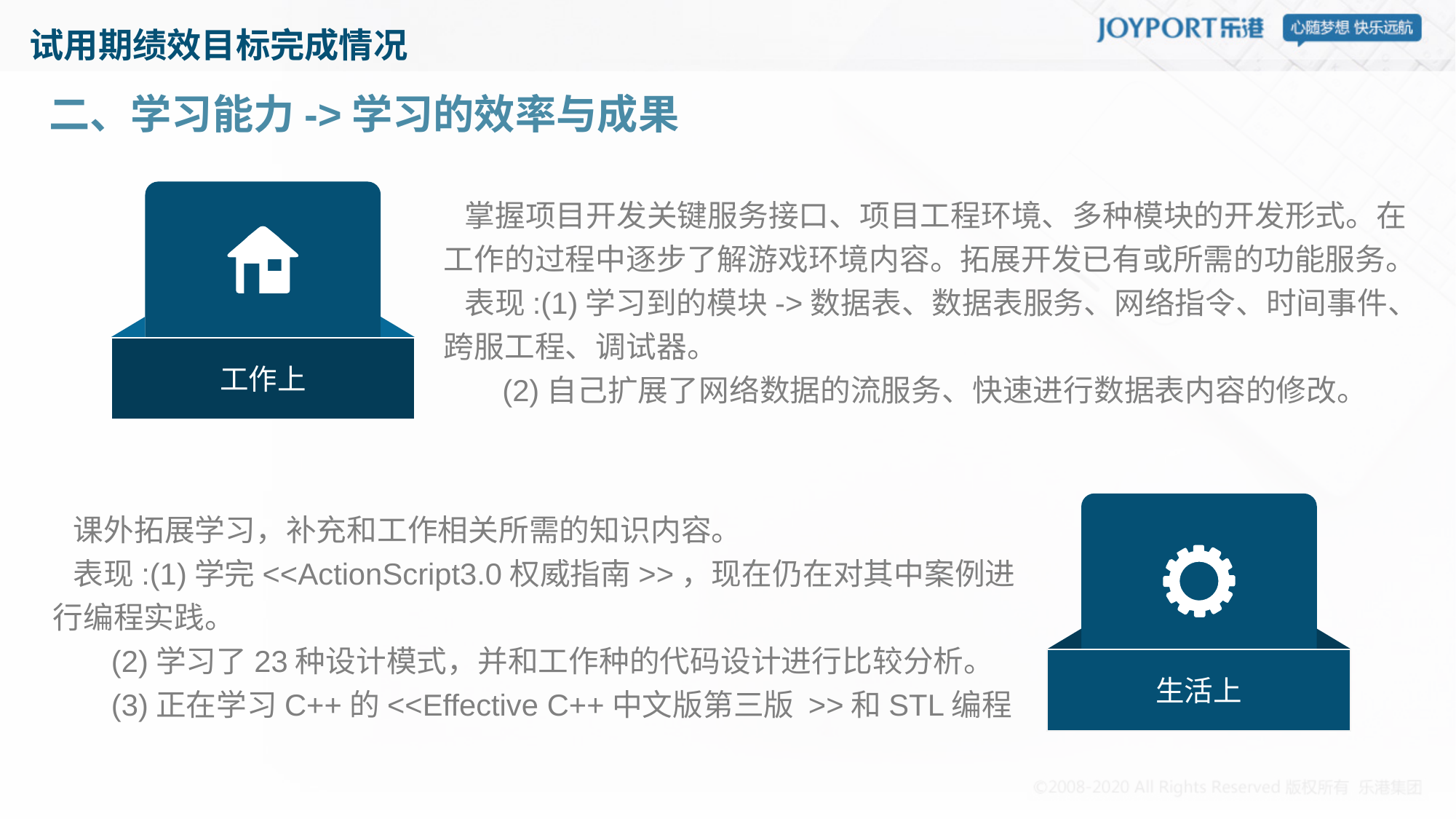

# 试用期绩效目标完成情况
二、学习能力->学习的效率与成果

工作上

  掌握项目开发关键服务接口、项目工程环境、多种模块的开发形式。在工作的过程中逐步了解游戏环境内容。拓展开发已有或所需的功能服务。
  表现:(1)学习到的模块->数据表、数据表服务、网络指令、时间事件、跨服工程、调试器。
       (2)自己扩展了网络数据的流服务、快速进行数据表内容的修改。

生活上

  课外拓展学习，补充和工作相关所需的知识内容。
  表现:(1)学完<<ActionScript3.0权威指南>>，现在仍在对其中案例进行编程实践。
       (2)学习了23种设计模式，并和工作种的代码设计进行比较分析。
       (3)正在学习C++的<<Effective C++中文版第三版 >>和STL编程